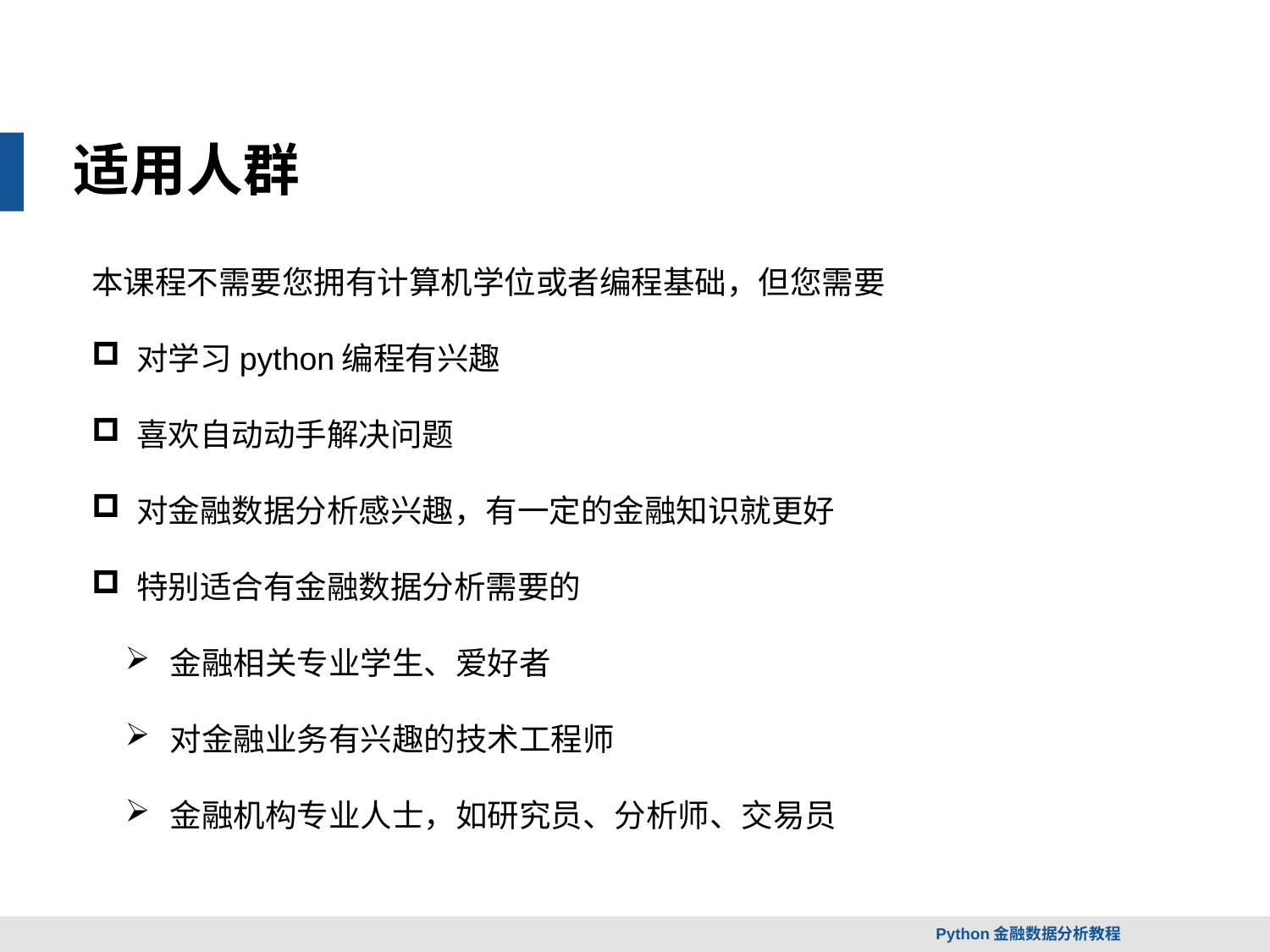

适用人群
本课程不需要您拥有计算机学位或者编程基础，但您需要
 对学习python编程有兴趣
 喜欢自动动手解决问题
 对金融数据分析感兴趣，有一定的金融知识就更好
 特别适合有金融数据分析需要的
 金融相关专业学生、爱好者
 对金融业务有兴趣的技术工程师
 金融机构专业人士，如研究员、分析师、交易员

Python金融数据分析教程